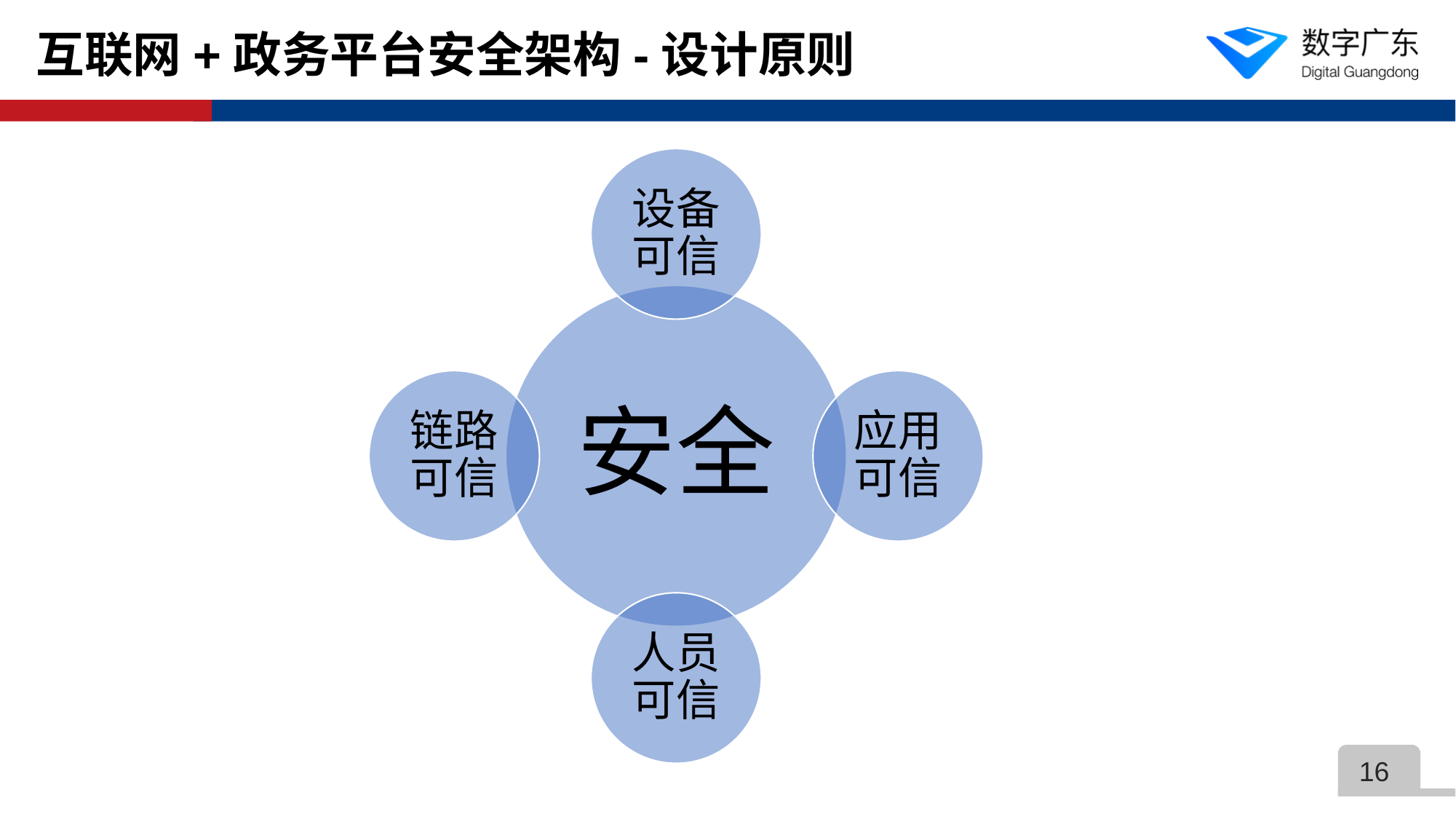

互联网+政务平台安全架构-设计原则
安全
设备可信
应用可信
人员可信
链路可信